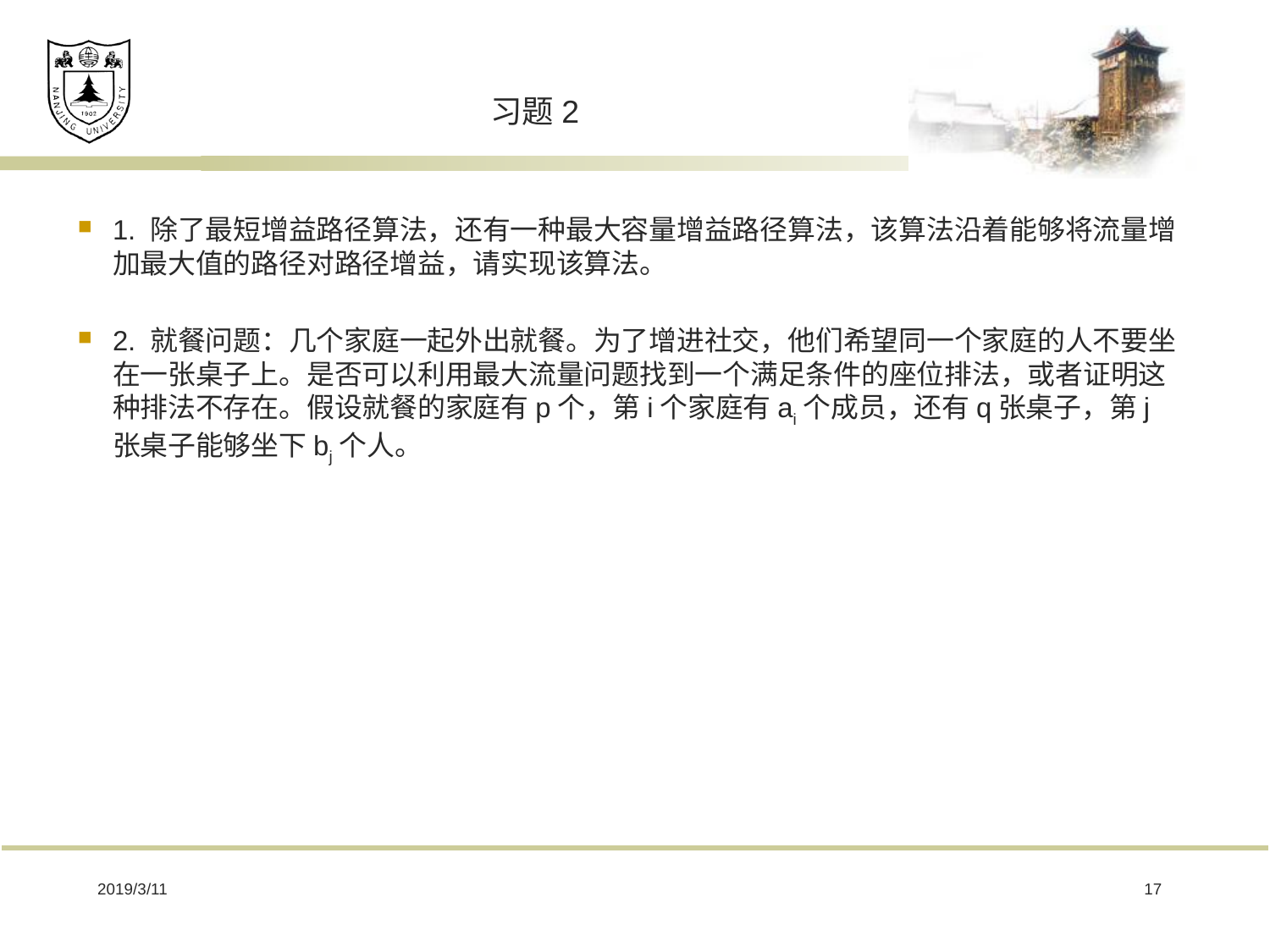

# 习题2
1. 除了最短增益路径算法，还有一种最大容量增益路径算法，该算法沿着能够将流量增加最大值的路径对路径增益，请实现该算法。

2. 就餐问题：几个家庭一起外出就餐。为了增进社交，他们希望同一个家庭的人不要坐在一张桌子上。是否可以利用最大流量问题找到一个满足条件的座位排法，或者证明这种排法不存在。假设就餐的家庭有p个，第i个家庭有ai个成员，还有q张桌子，第j张桌子能够坐下bj个人。

2019/3/11
17